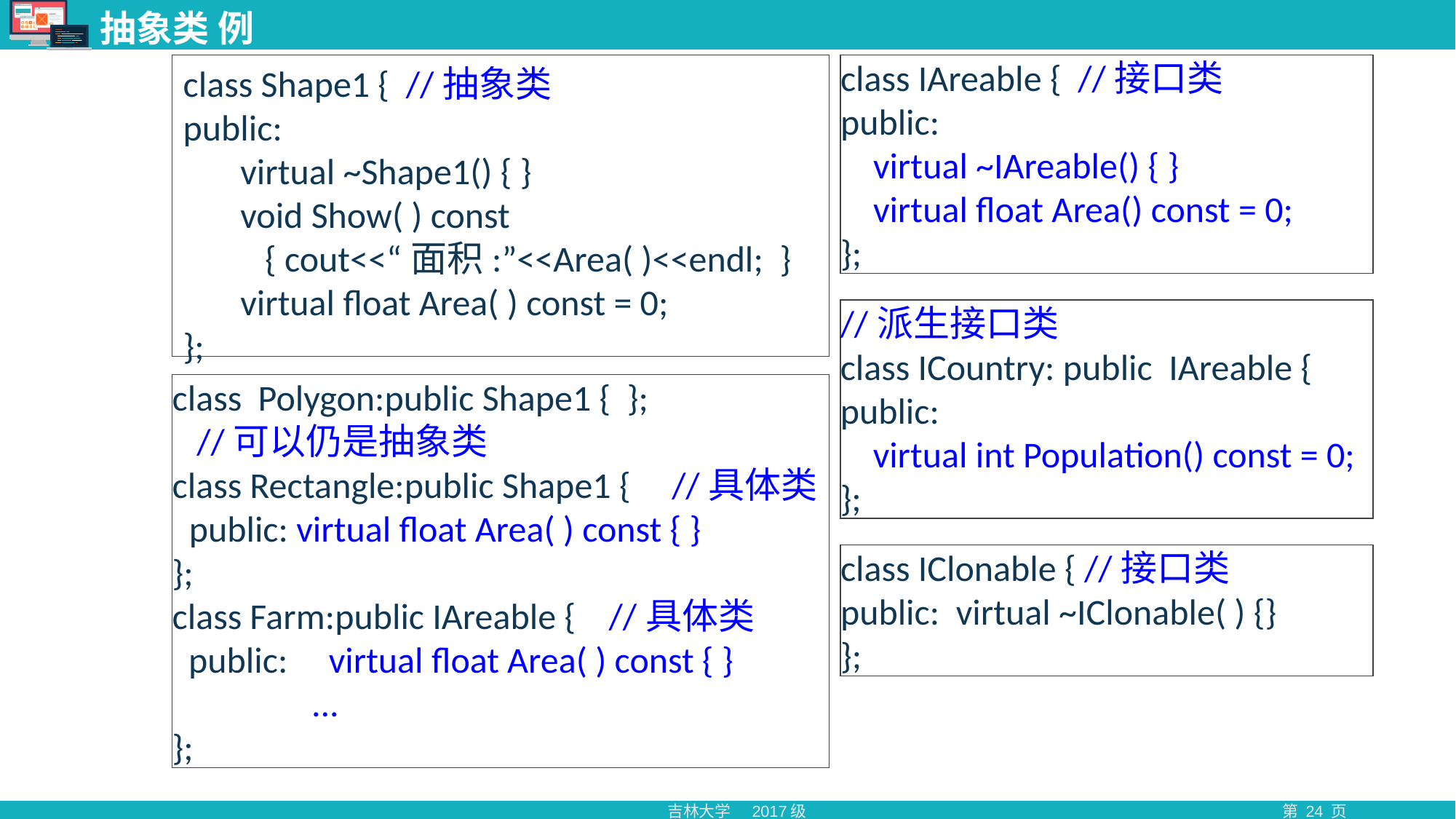

# 抽象类 例
class Shape1 {  //抽象类
public:
       virtual ~Shape1() { }
       void Show( ) const
          { cout<<“面积:”<<Area( )<<endl;  }
       virtual float Area( ) const = 0;
};
class IAreable {  //接口类
public:
    virtual ~IAreable() { }
    virtual float Area() const = 0;
};
//派生接口类
class ICountry: public  IAreable {
public:
    virtual int Population() const = 0;
};
class  Polygon:public Shape1 {  };
   //可以仍是抽象类
class Rectangle:public Shape1 {     //具体类
 public: virtual float Area( ) const { }
};
class Farm:public IAreable {    //具体类
  public:     virtual float Area( ) const { }
                 ...
};
class IClonable { //接口类
public:  virtual ~IClonable( ) {}
};